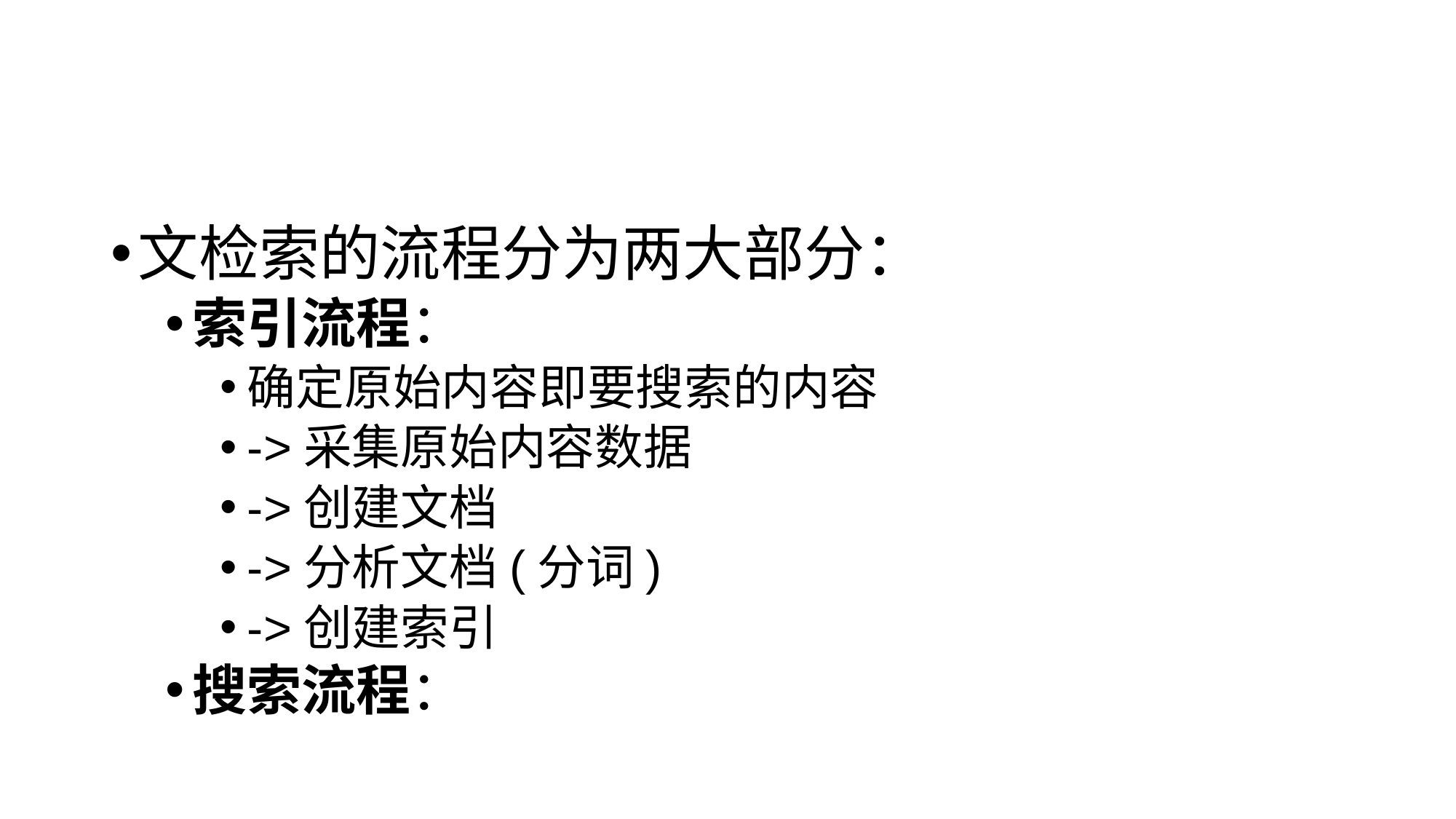

#
文检索的流程分为两大部分：
索引流程：
确定原始内容即要搜索的内容
->采集原始内容数据
->创建文档
->分析文档(分词)
->创建索引
搜索流程：